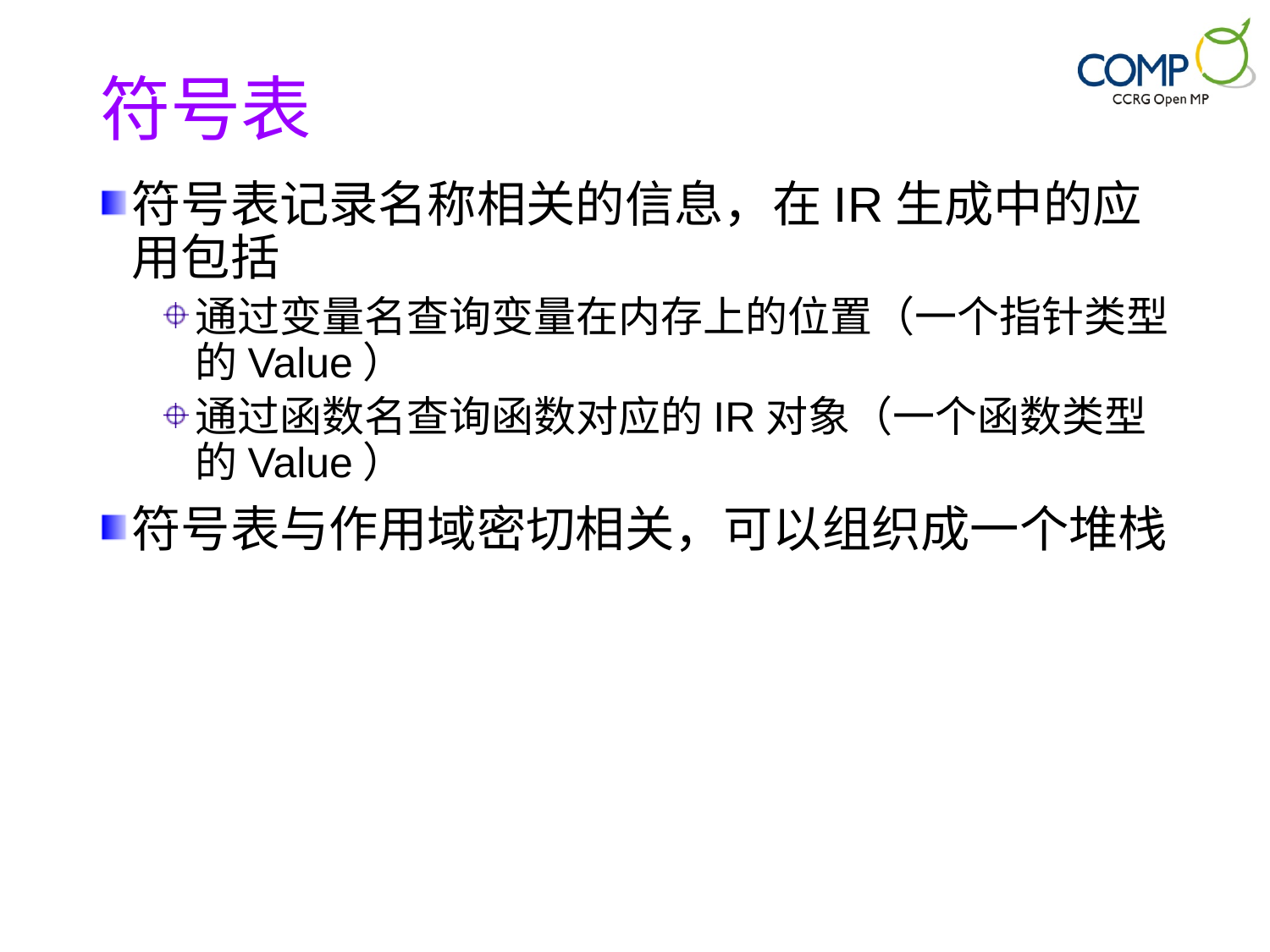

# 符号表
符号表记录名称相关的信息，在IR生成中的应用包括
通过变量名查询变量在内存上的位置（一个指针类型的Value）
通过函数名查询函数对应的IR对象（一个函数类型的Value）
符号表与作用域密切相关，可以组织成一个堆栈